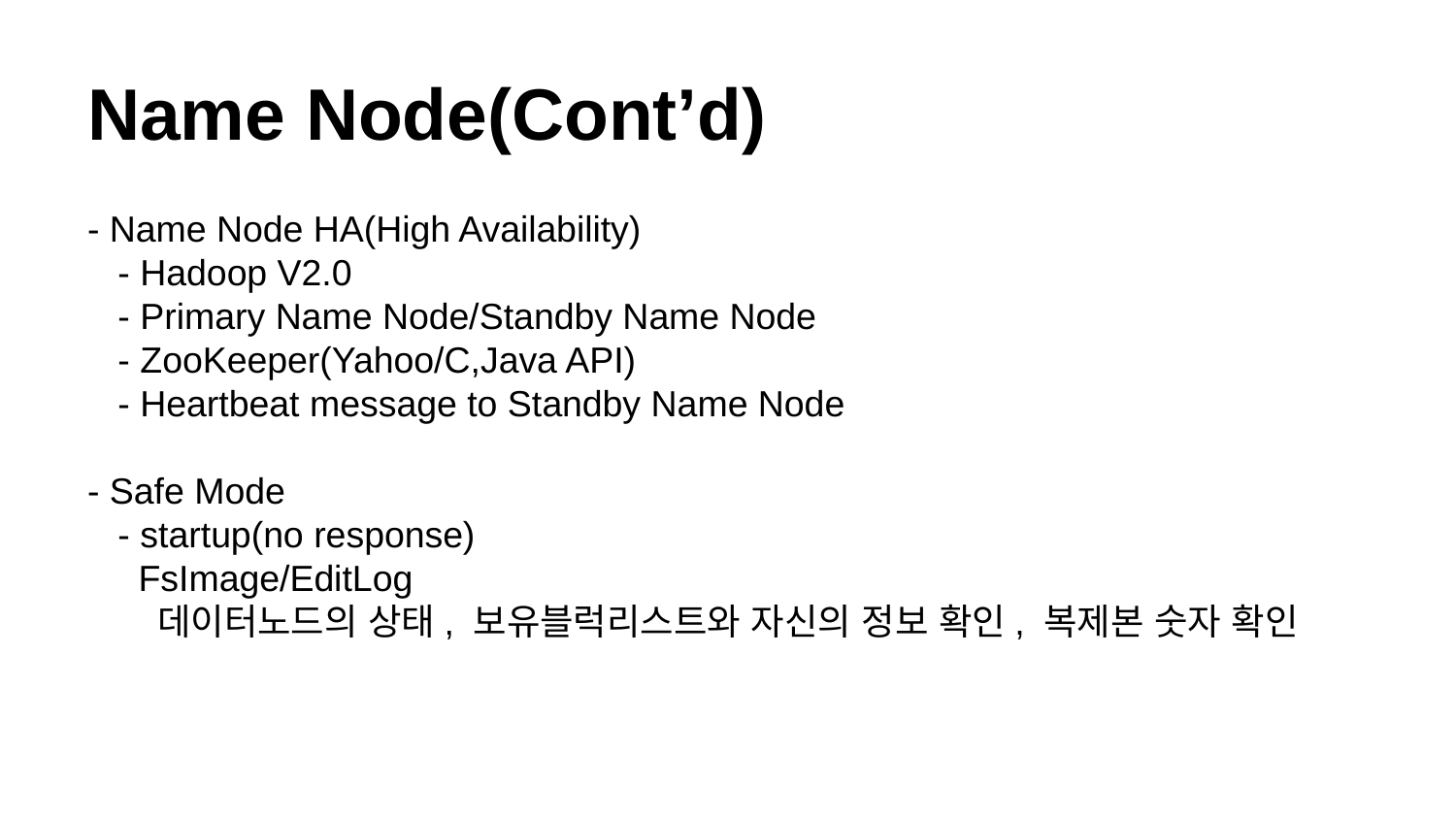

# Name Node(Cont’d)
- Name Node HA(High Availability)
   - Hadoop V2.0
   - Primary Name Node/Standby Name Node
   - ZooKeeper(Yahoo/C,Java API)
   - Heartbeat message to Standby Name Node

- Safe Mode
   - startup(no response)
     FsImage/EditLog
      데이터노드의 상태, 보유블럭리스트와 자신의 정보 확인, 복제본 숫자 확인